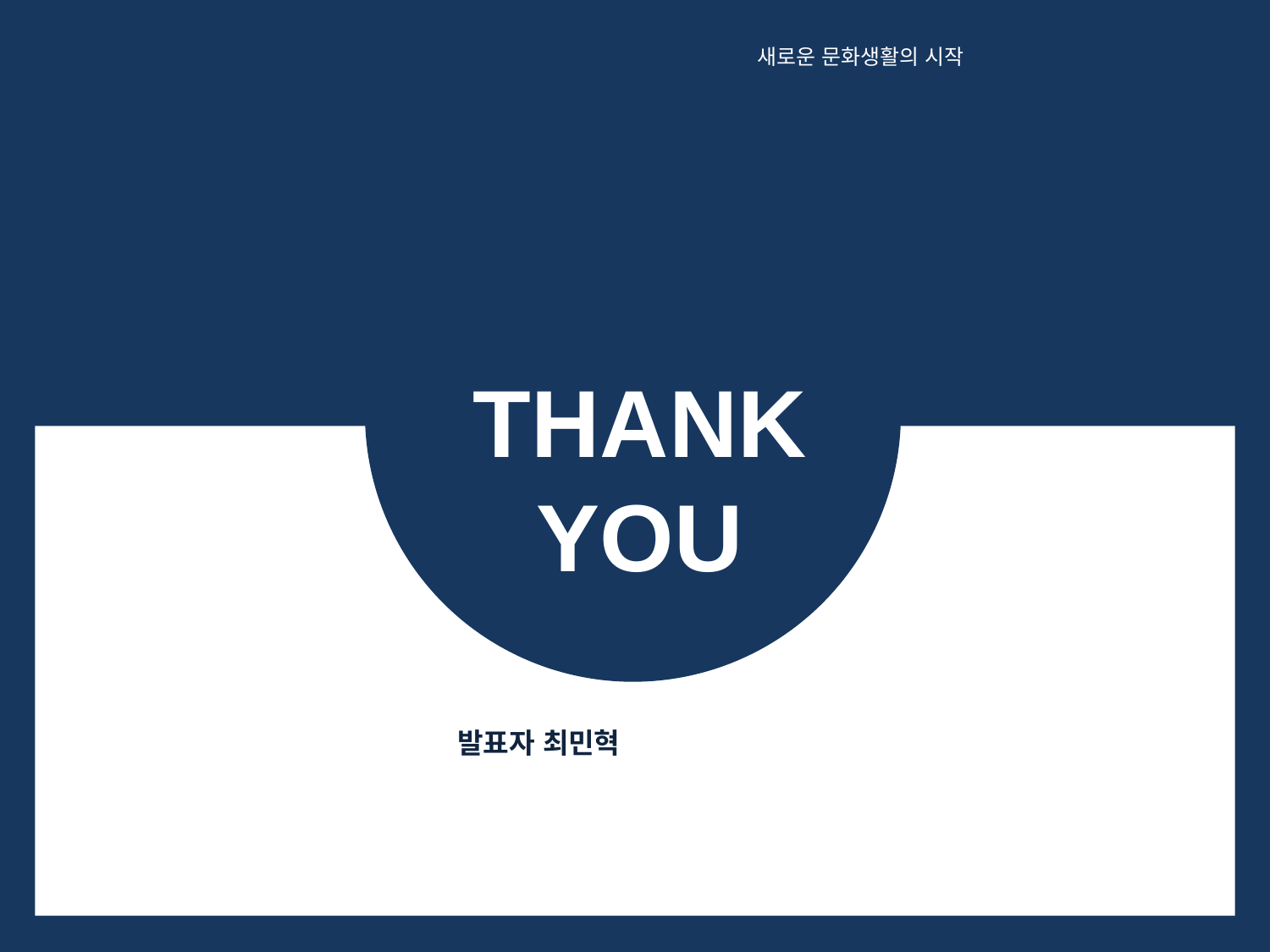

새로운 문화생활의 시작

THANK
YOU

발표자 최민혁